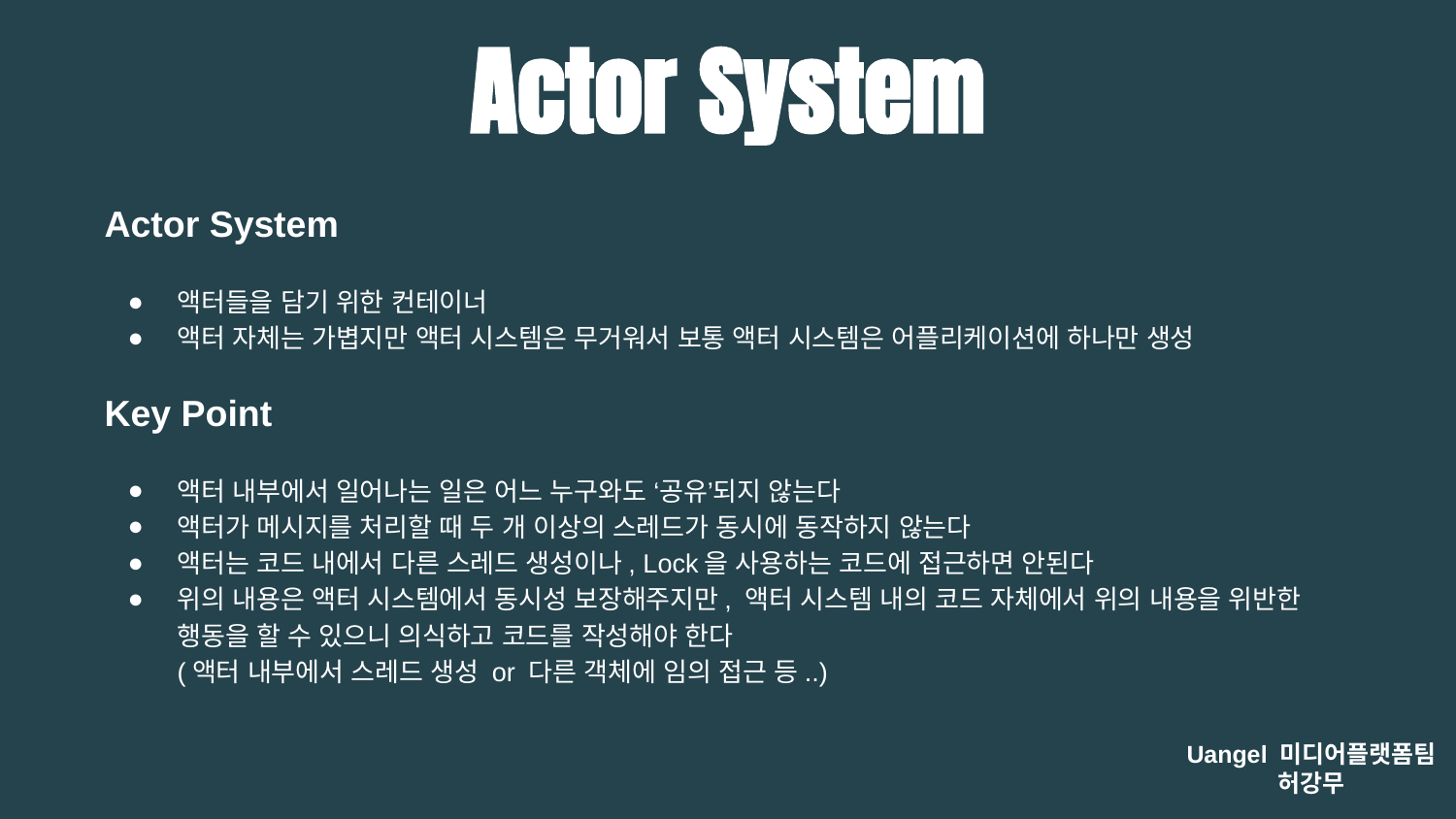

Actor System
Actor System

액터들을 담기 위한 컨테이너
액터 자체는 가볍지만 액터 시스템은 무거워서 보통 액터 시스템은 어플리케이션에 하나만 생성

Key Point

액터 내부에서 일어나는 일은 어느 누구와도 ‘공유’되지 않는다
액터가 메시지를 처리할 때 두 개 이상의 스레드가 동시에 동작하지 않는다
액터는 코드 내에서 다른 스레드 생성이나, Lock을 사용하는 코드에 접근하면 안된다
위의 내용은 액터 시스템에서 동시성 보장해주지만, 액터 시스템 내의 코드 자체에서 위의 내용을 위반한 행동을 할 수 있으니 의식하고 코드를 작성해야 한다
(액터 내부에서 스레드 생성 or 다른 객체에 임의 접근 등..)

Uangel 미디어플랫폼팀
허강무